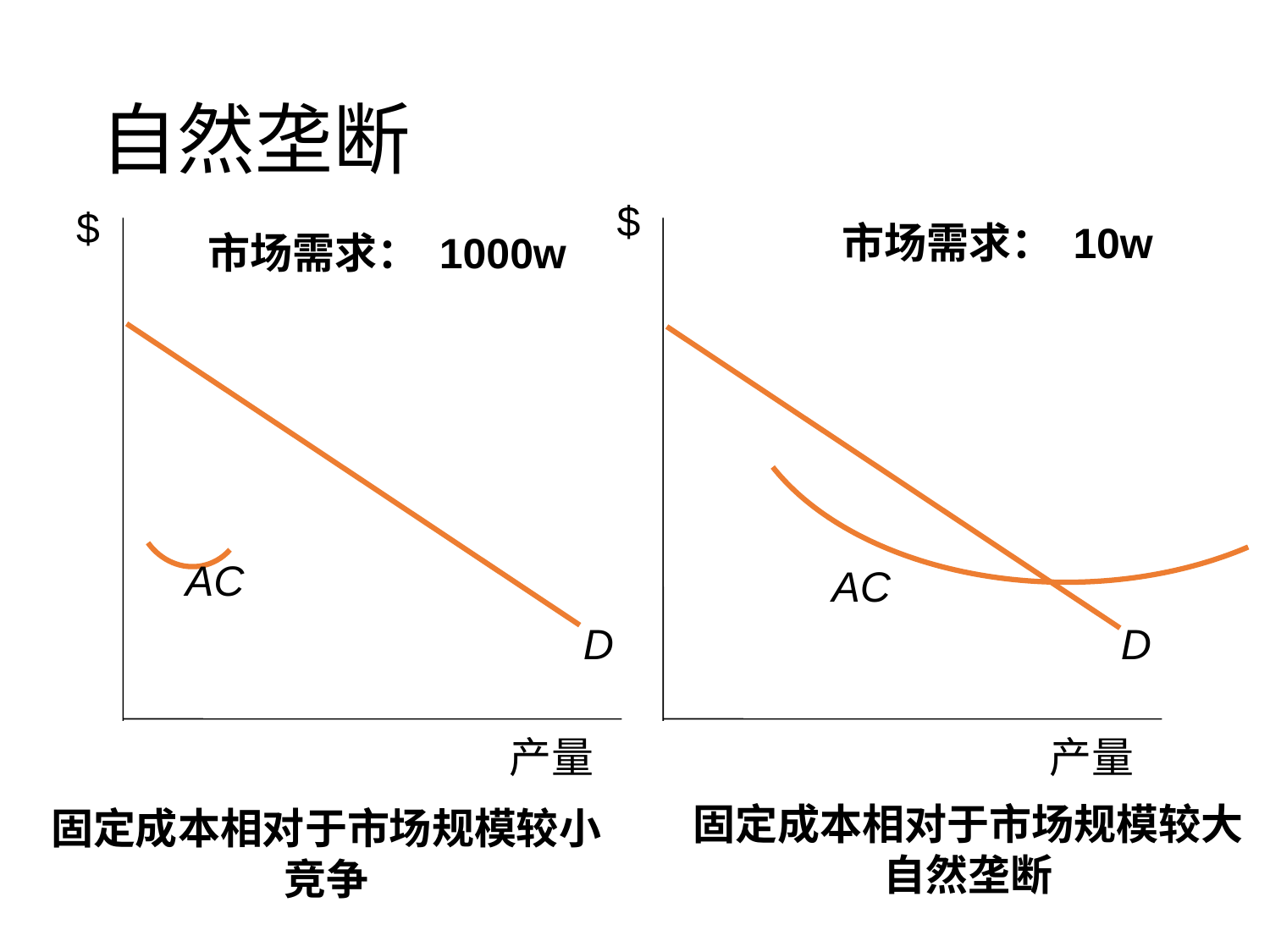

# 自然垄断
$
$

产量
市场需求： 10w

产量
市场需求： 1000w

D

AC

AC
D
固定成本相对于市场规模较大自然垄断
固定成本相对于市场规模较小竞争